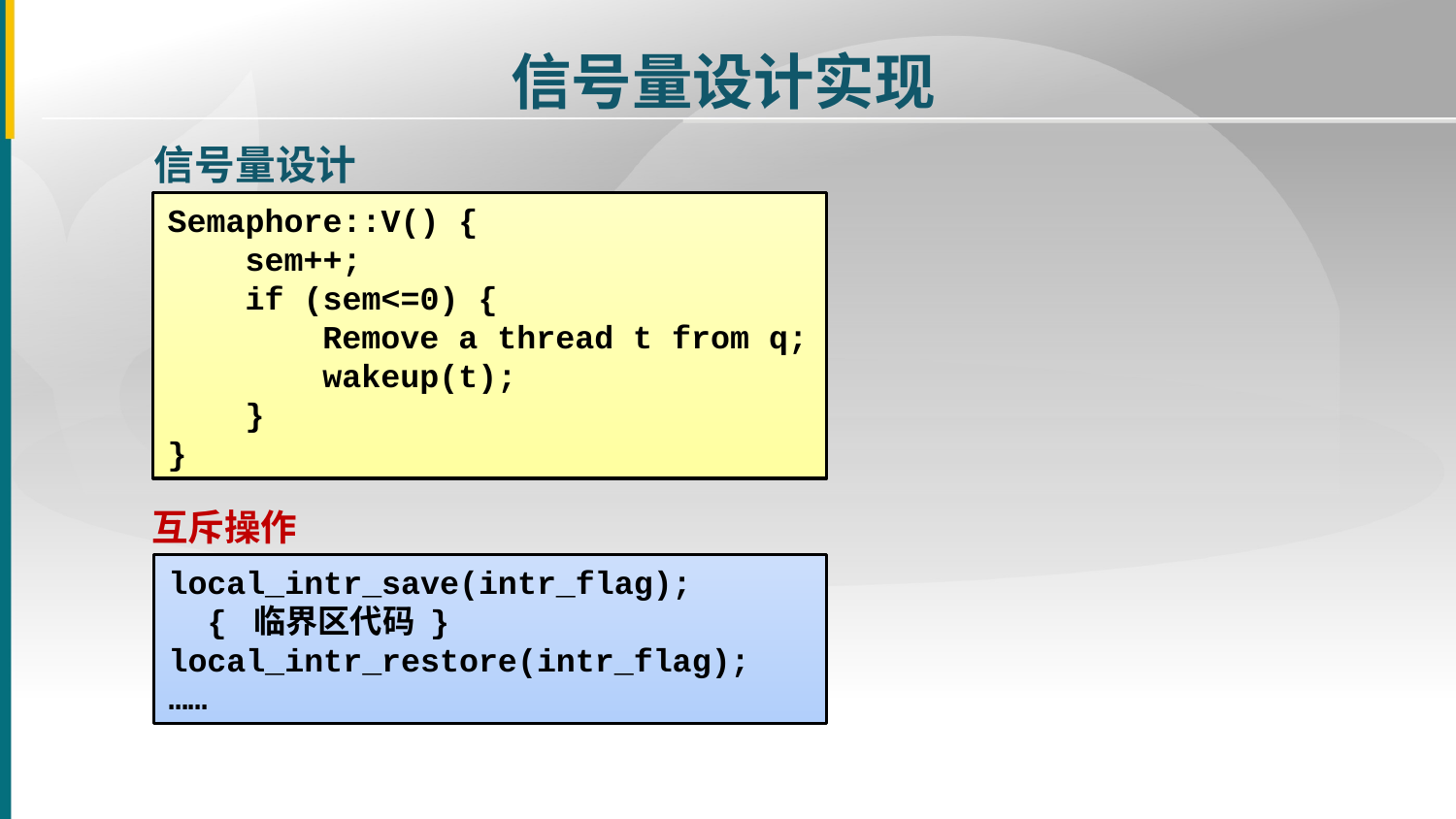

信号量设计实现
信号量设计
Semaphore::V() {
    sem++;
    if (sem<=0) {
        Remove a thread t from q;
        wakeup(t);
    }
}
互斥操作
local_intr_save(intr_flag);
  { 临界区代码 } local_intr_restore(intr_flag);
……